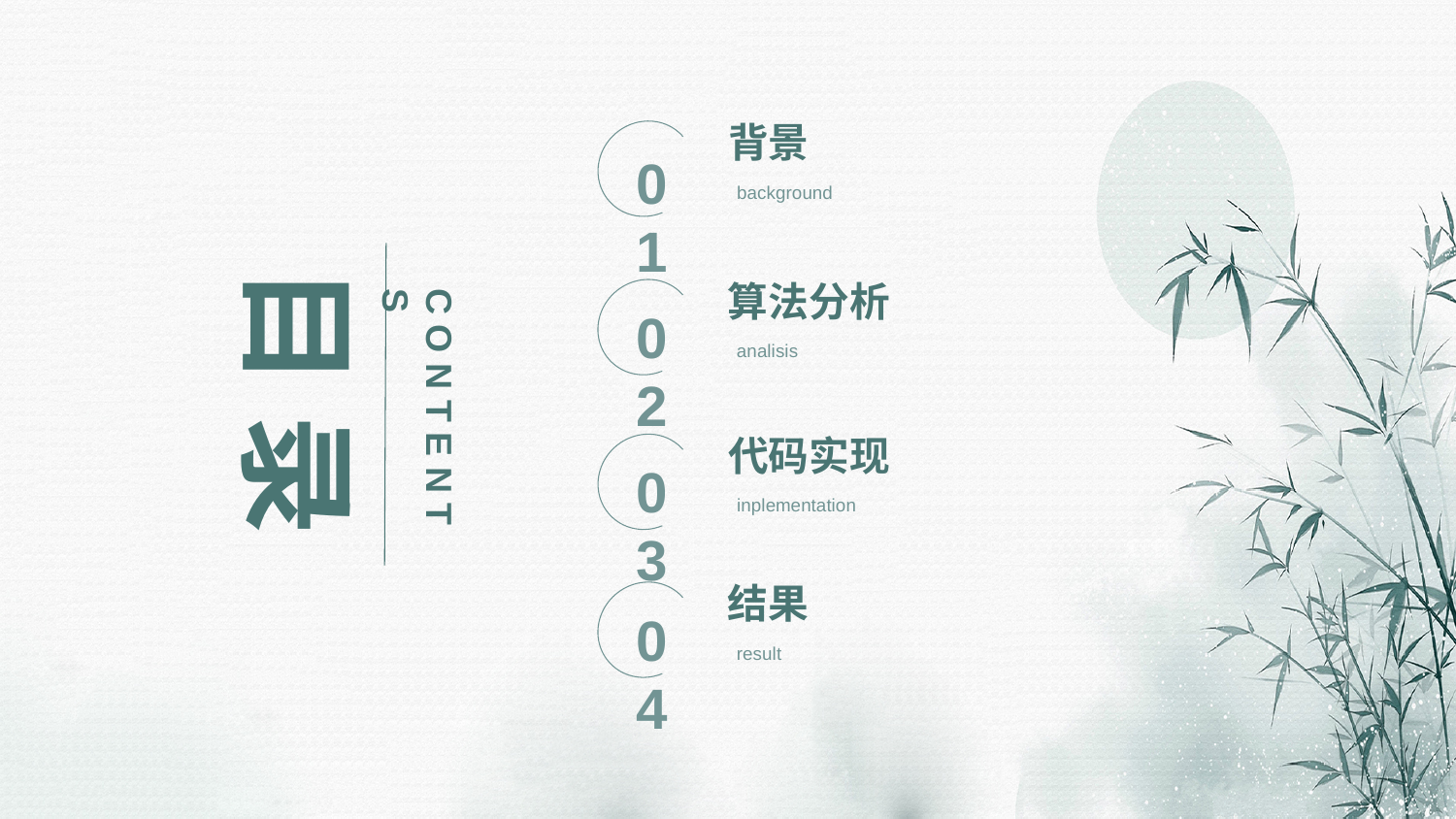

背景
background

01
目 录
C O N T E N T S
算法分析
analisis

02
代码实现
inplementation

03
结果
result

04